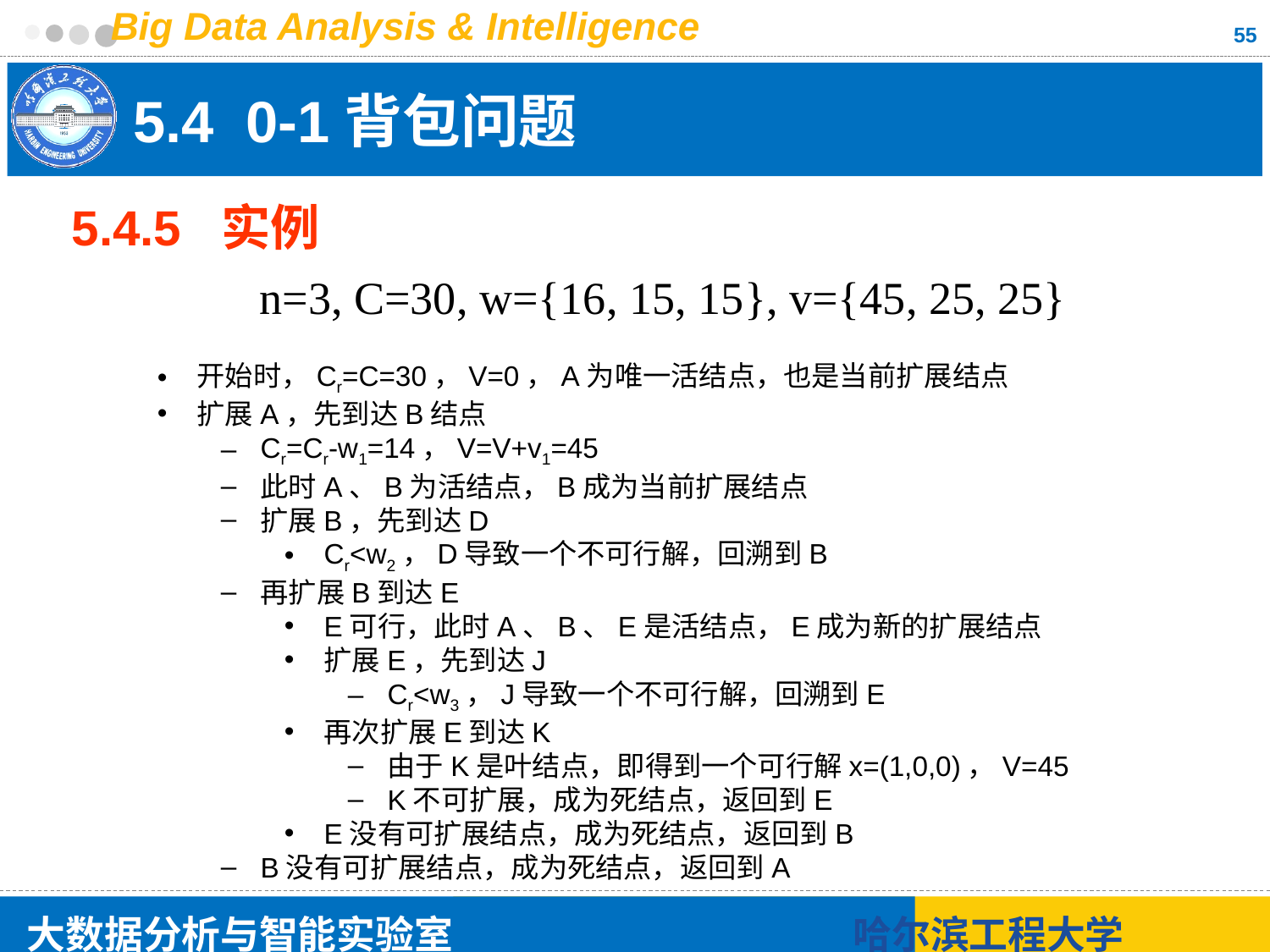

55
# 5.4  0-1背包问题
5.4.5  实例
n=3, C=30, w={16, 15, 15}, v={45, 25, 25}
开始时，Cr=C=30，V=0，A为唯一活结点，也是当前扩展结点
扩展A，先到达B结点
Cr=Cr-w1=14，V=V+v1=45
此时A、B为活结点，B成为当前扩展结点
扩展B，先到达D
Cr<w2，D导致一个不可行解，回溯到B
再扩展B到达E
E可行，此时A、B、E是活结点，E成为新的扩展结点
扩展E，先到达J
Cr<w3，J导致一个不可行解，回溯到E
再次扩展E到达K
由于K是叶结点，即得到一个可行解x=(1,0,0)，V=45
K不可扩展，成为死结点，返回到E
E没有可扩展结点，成为死结点，返回到B
B没有可扩展结点，成为死结点，返回到A